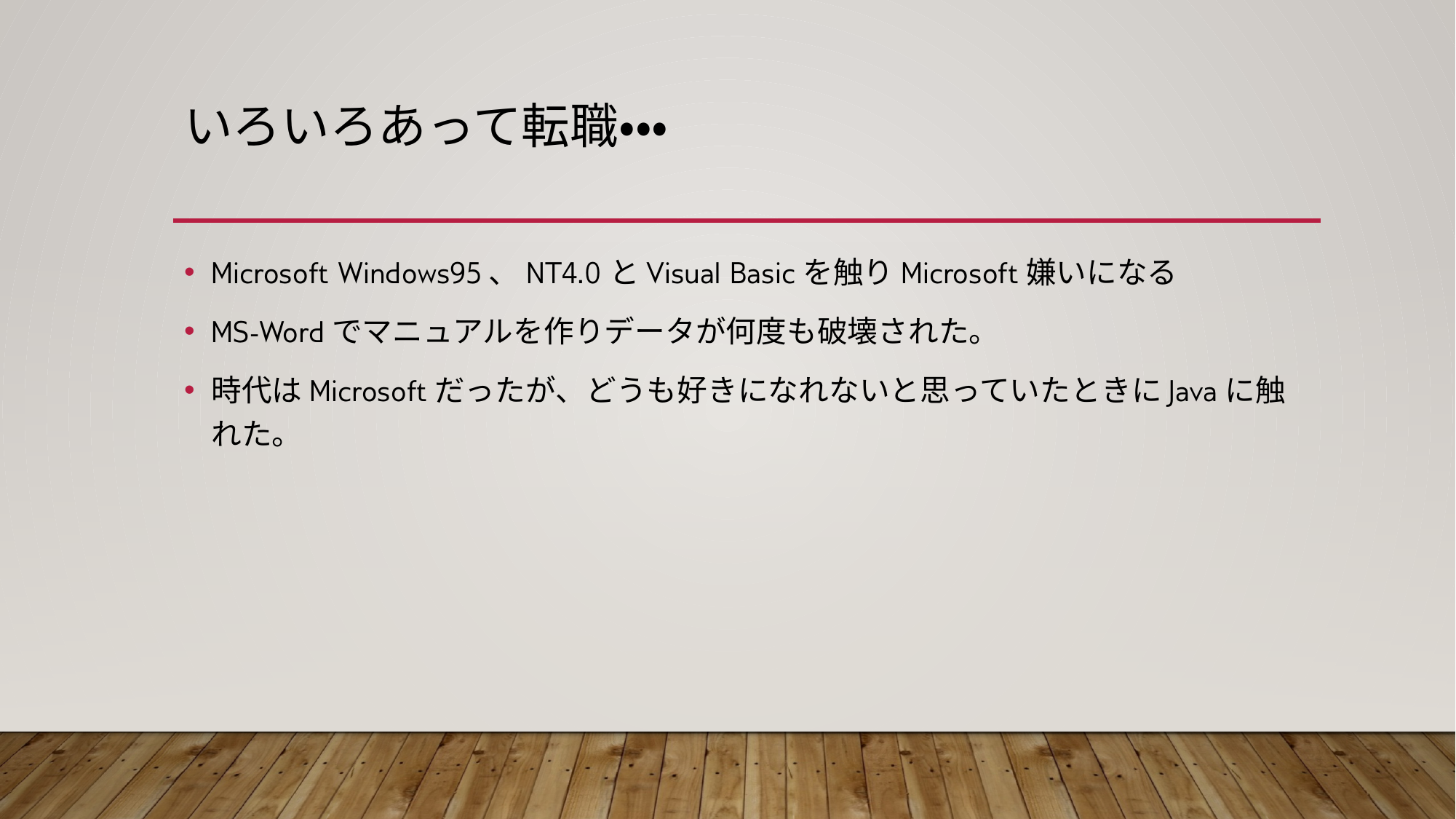

# いろいろあって転職・・・
Microsoft Windows95、NT4.0とVisual Basicを触りMicrosoft嫌いになる
MS-Wordでマニュアルを作りデータが何度も破壊された。
時代はMicrosoftだったが、どうも好きになれないと思っていたときにJavaに触れた。